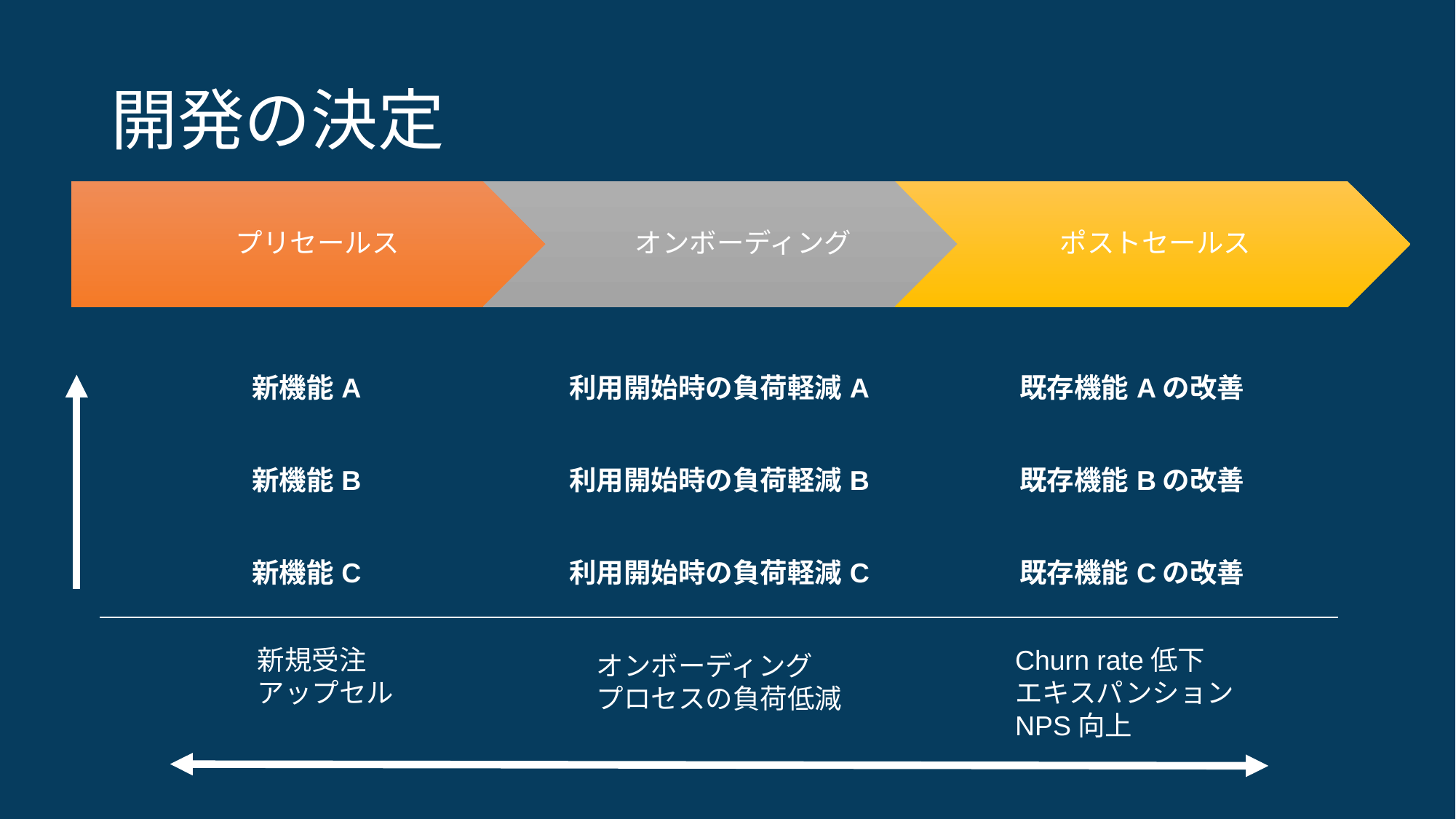

# 開発の決定
プリセールス
オンボーディング
ポストセールス
| 新機能A | 利用開始時の負荷軽減A | 既存機能Aの改善 |
| --- | --- | --- |
| 新機能B | 利用開始時の負荷軽減B | 既存機能Bの改善 |
| 新機能C | 利用開始時の負荷軽減C | 既存機能Cの改善 |
新規受注
アップセル
Churn rate低下
エキスパンション
NPS向上
オンボーディング
プロセスの負荷低減